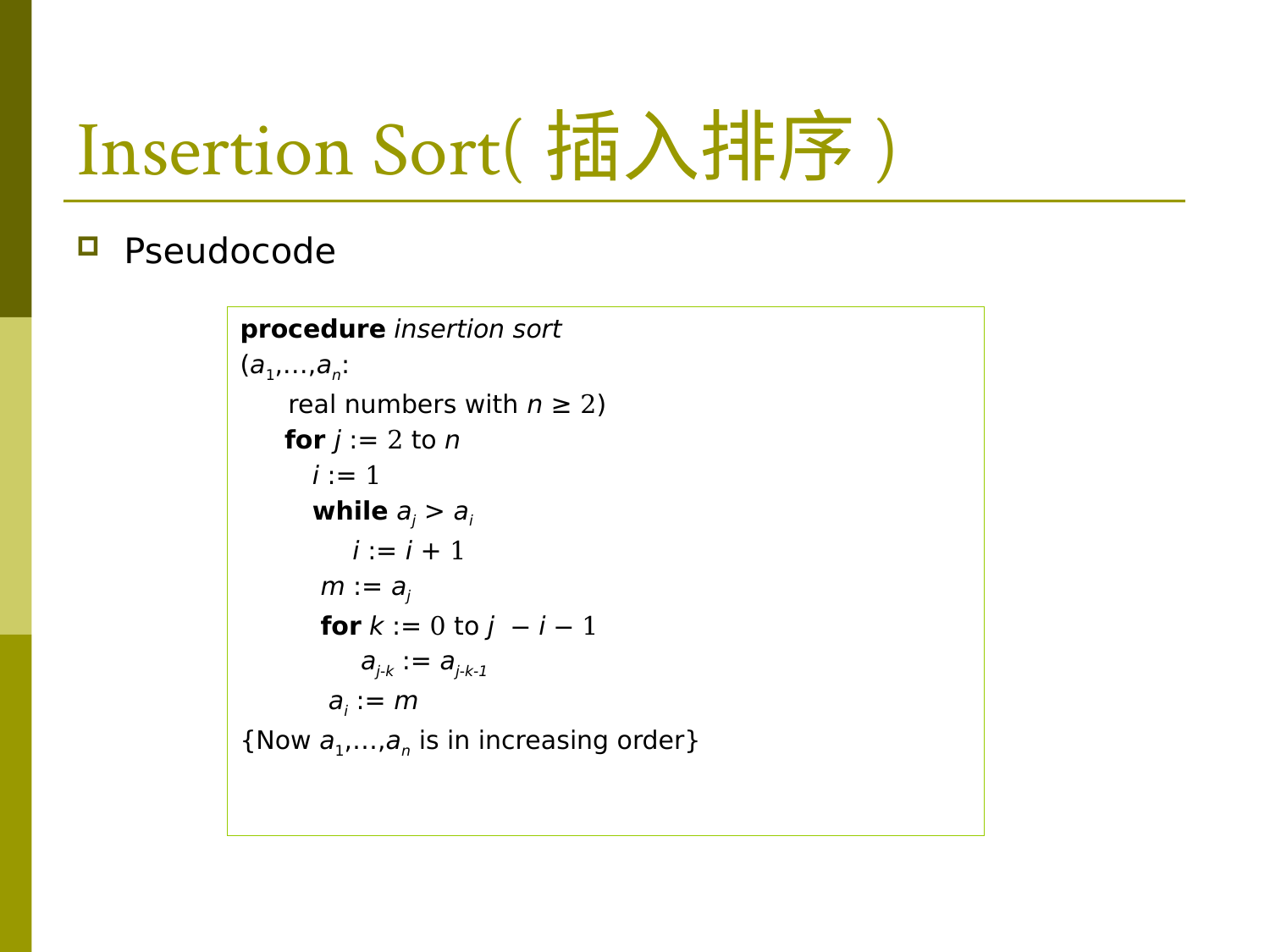

# Insertion Sort(插入排序)
Pseudocode

procedure insertion sort
(a1,…,an:
      real numbers with n ≥ 2)
     for j := 2 to n
         i := 1
         while aj > ai
              i := i + 1
          m := aj
          for k := 0 to j  − i − 1
               aj-k := aj-k-1
           ai := m
{Now a1,…,an is in increasing order}